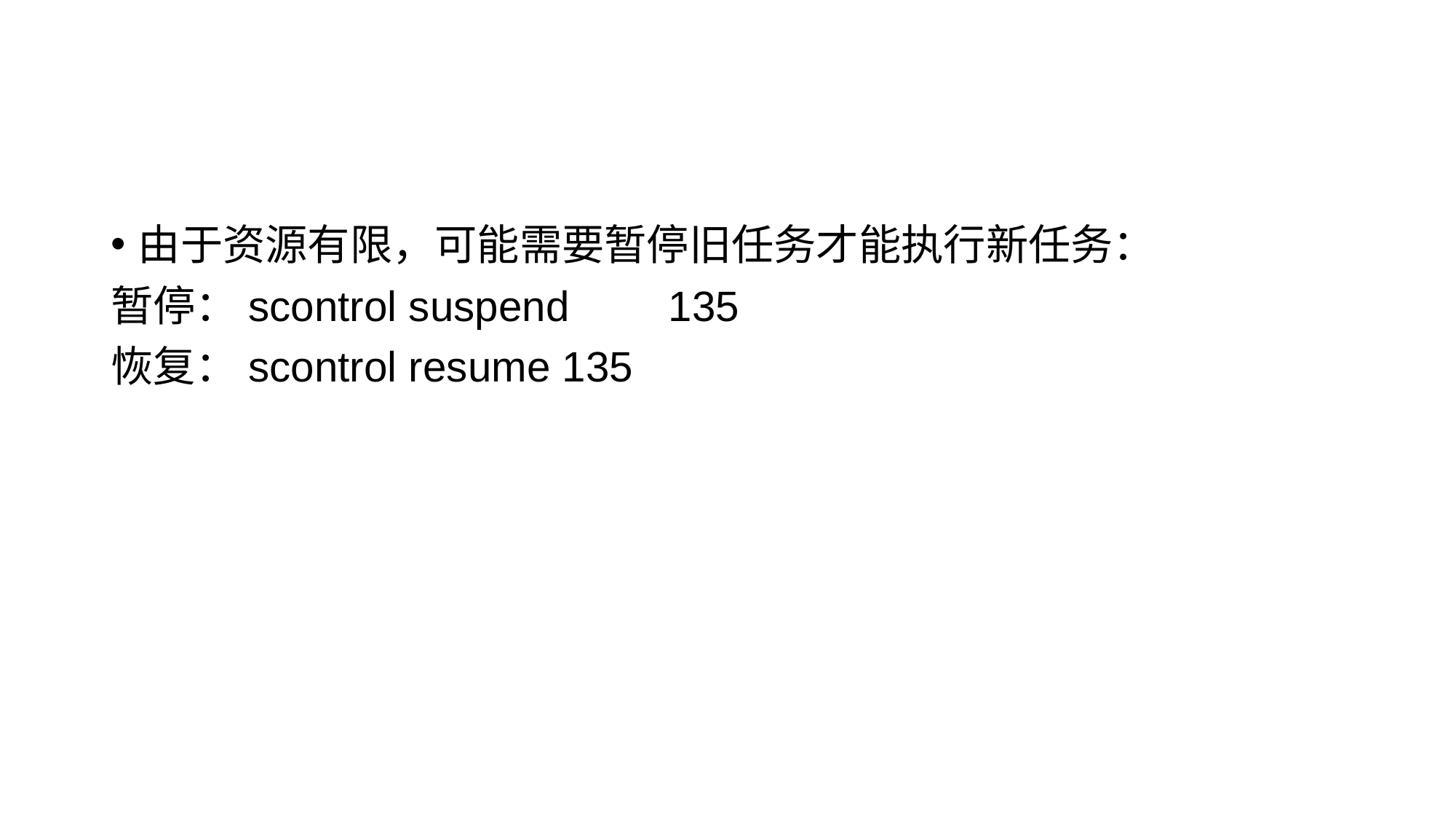

#
由于资源有限，可能需要暂停旧任务才能执行新任务：
暂停：scontrol suspend	 135
恢复：scontrol resume 135